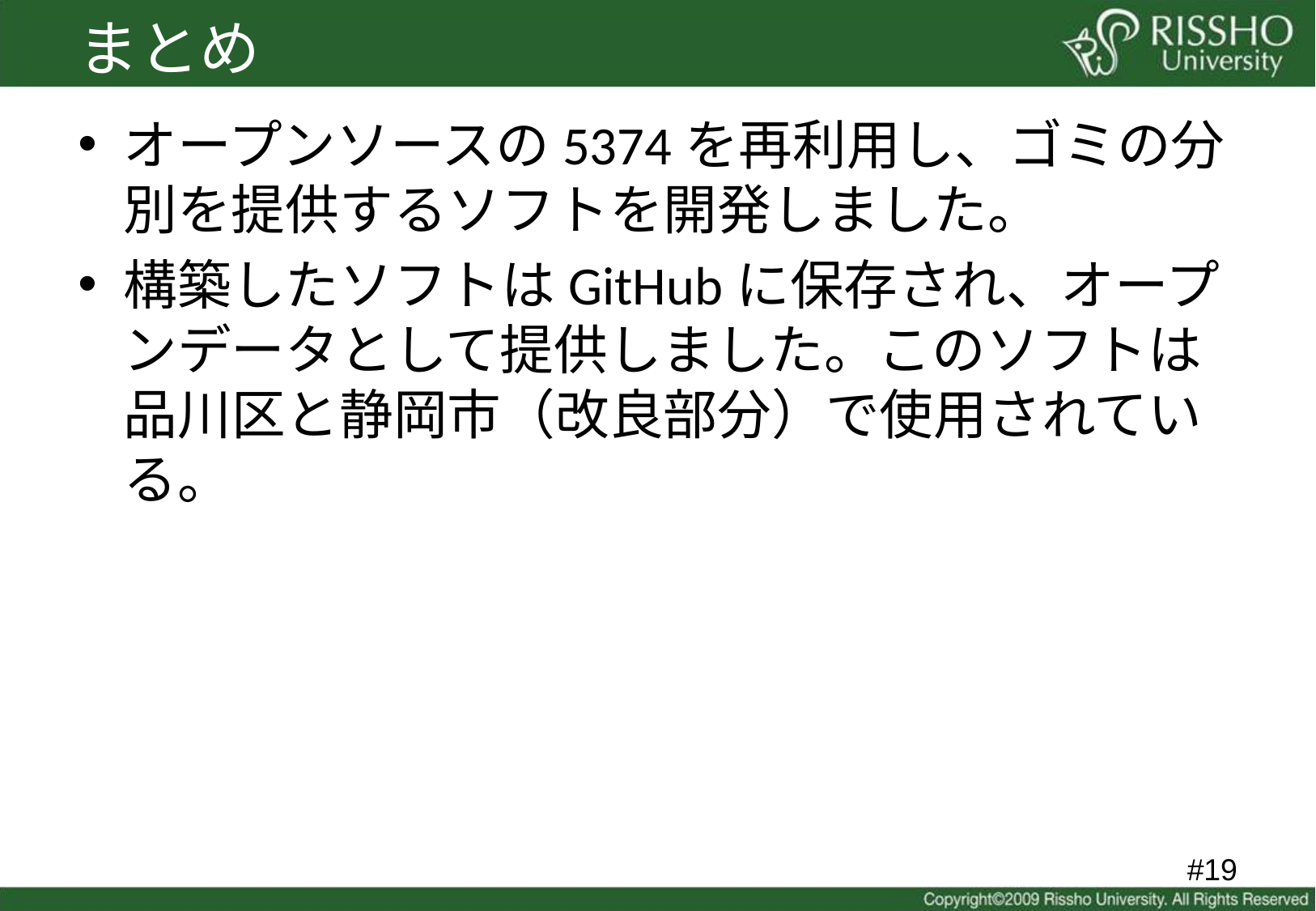

# まとめ
オープンソースの5374を再利用し、ゴミの分別を提供するソフトを開発しました。
構築したソフトはGitHubに保存され、オープンデータとして提供しました。このソフトは品川区と静岡市（改良部分）で使用されている。